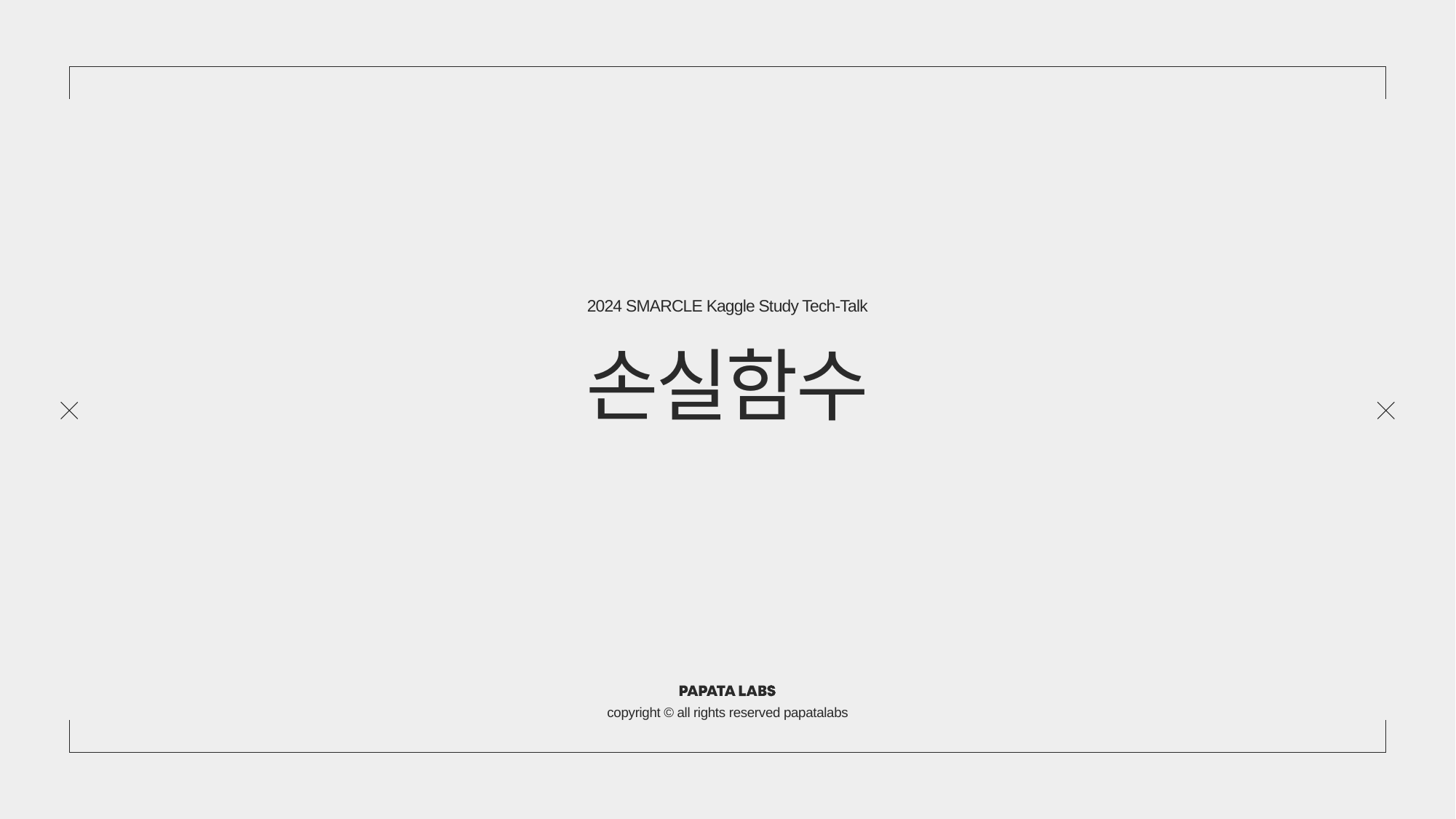

2024 SMARCLE Kaggle Study Tech-Talk
손실함수

copyright © all rights reserved papatalabs